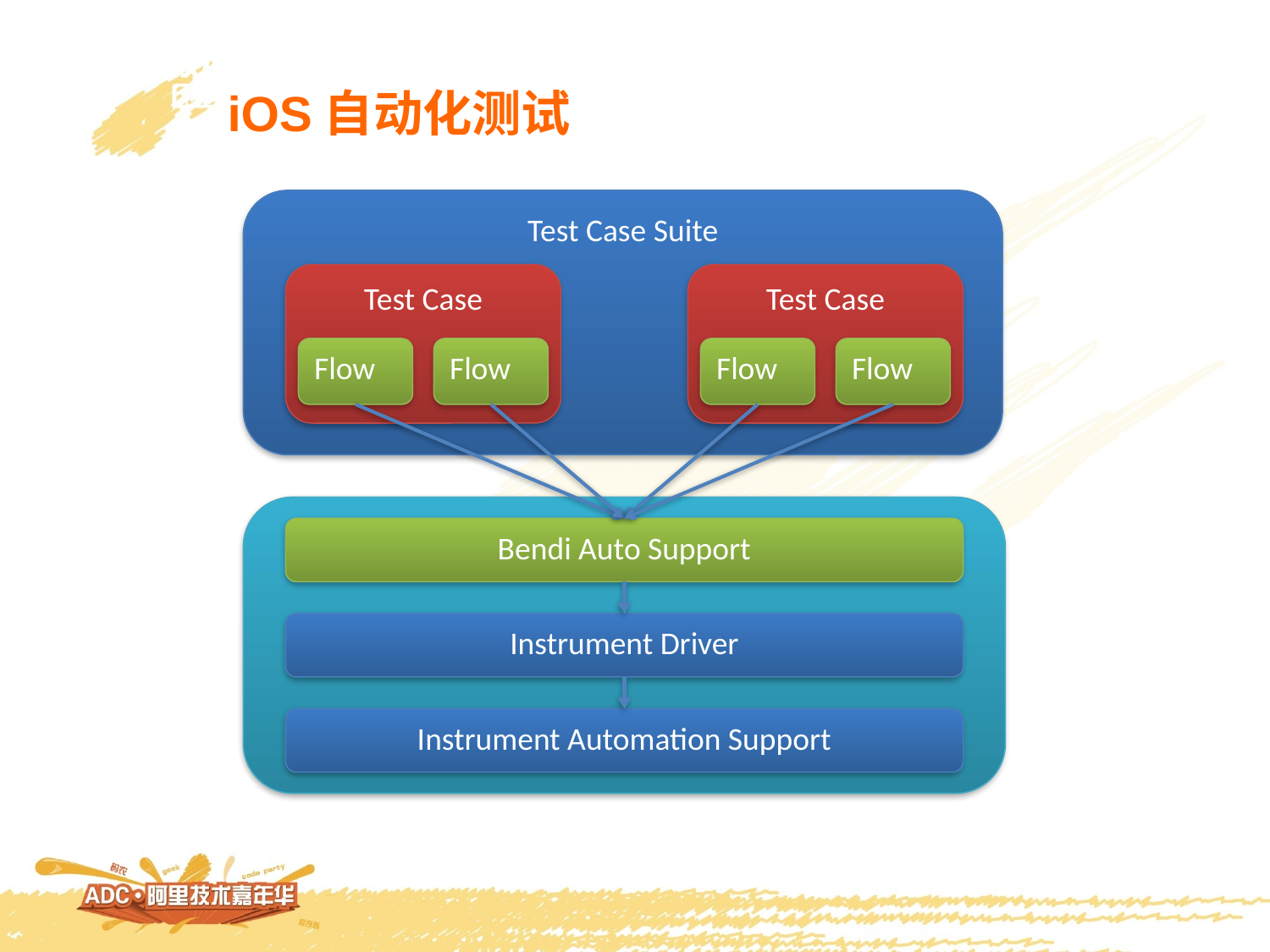

iOS自动化测试
Test Case Suite
Test Case
Test Case
Flow
Flow
Flow
Flow

Bendi Auto Support
Instrument Driver
Instrument Automation Support